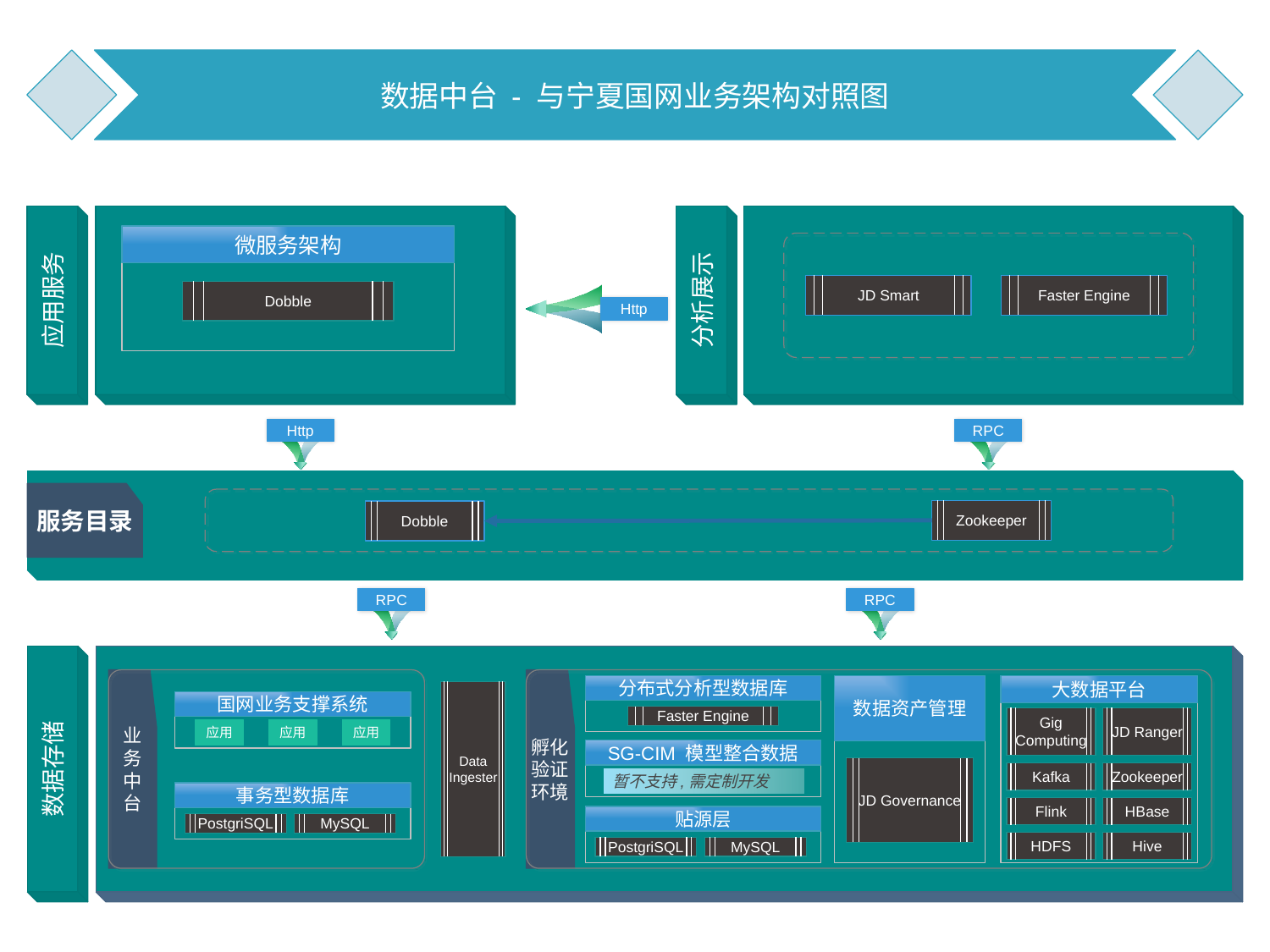

数据中台 - 与宁夏国网业务架构对照图

分析展示

应用服务

微服务架构

Dobble

JD Smart

Faster Engine

Http

Http

RPC

服务目录

Zookeeper

Dobble

RPC

RPC

数据存储

业
务
中
台

国网业务支撑系统

应用
应用
应用
事务型数据库

PostgriSQL

MySQL

孵化验证环境

分布式分析型数据库

Faster Engine

SG-CIM 模型整合数据

暂不支持,需定制开发
贴源层

PostgriSQL

MySQL

数据资产管理

JD Governance
大数据平台

Gig Computing

JD Ranger

Kafka

Zookeeper

Flink

HBase

HDFS

Hive

Data Ingester